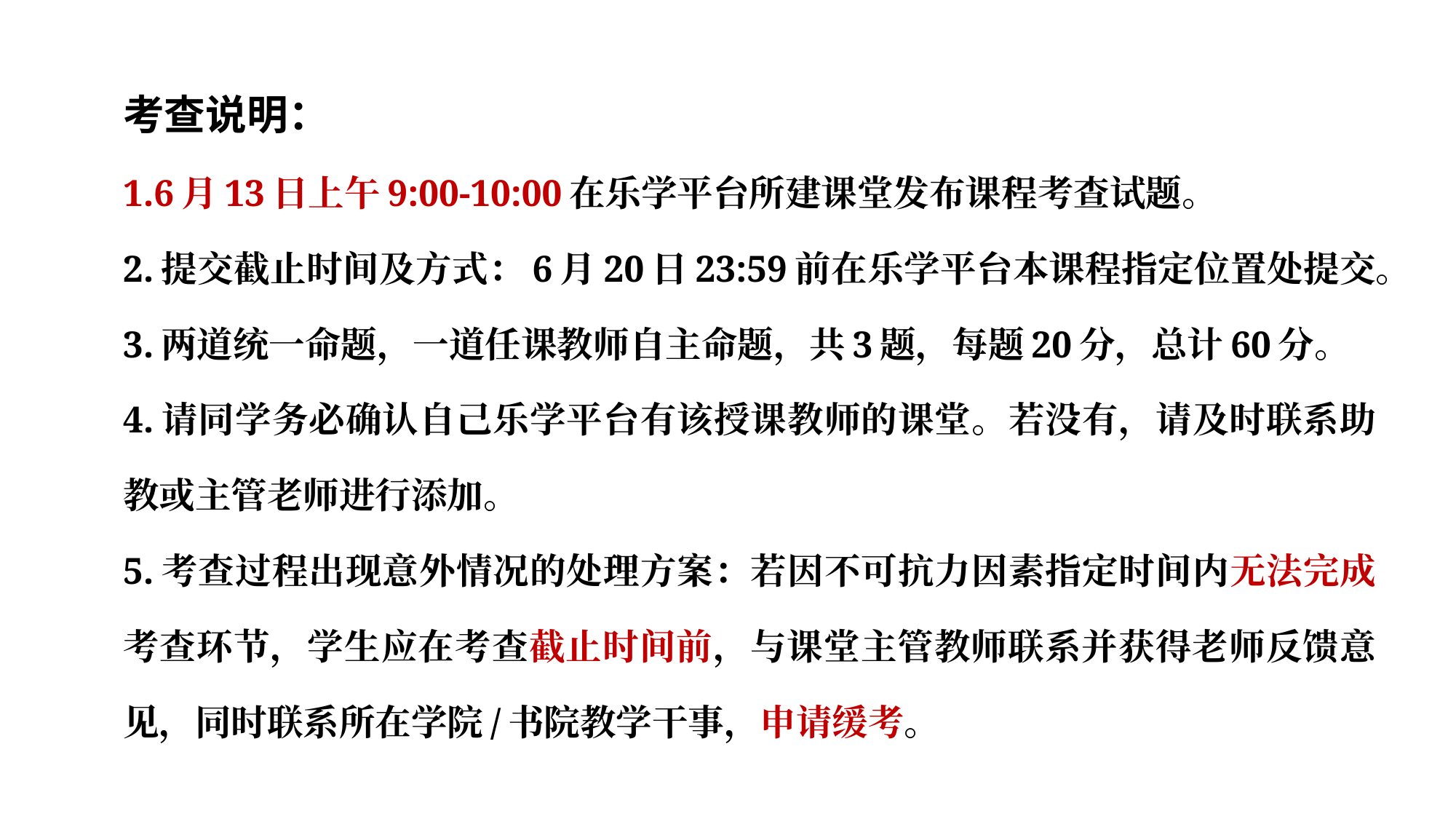

考查说明：
1.6月13日上午9:00-10:00在乐学平台所建课堂发布课程考查试题。
2.提交截止时间及方式：6月20日23:59前在乐学平台本课程指定位置处提交。
3.两道统一命题，一道任课教师自主命题，共3题，每题20分，总计60分。
4.请同学务必确认自己乐学平台有该授课教师的课堂。若没有，请及时联系助教或主管老师进行添加。
5.考查过程出现意外情况的处理方案：若因不可抗力因素指定时间内无法完成考查环节，学生应在考查截止时间前，与课堂主管教师联系并获得老师反馈意见，同时联系所在学院/书院教学干事，申请缓考。